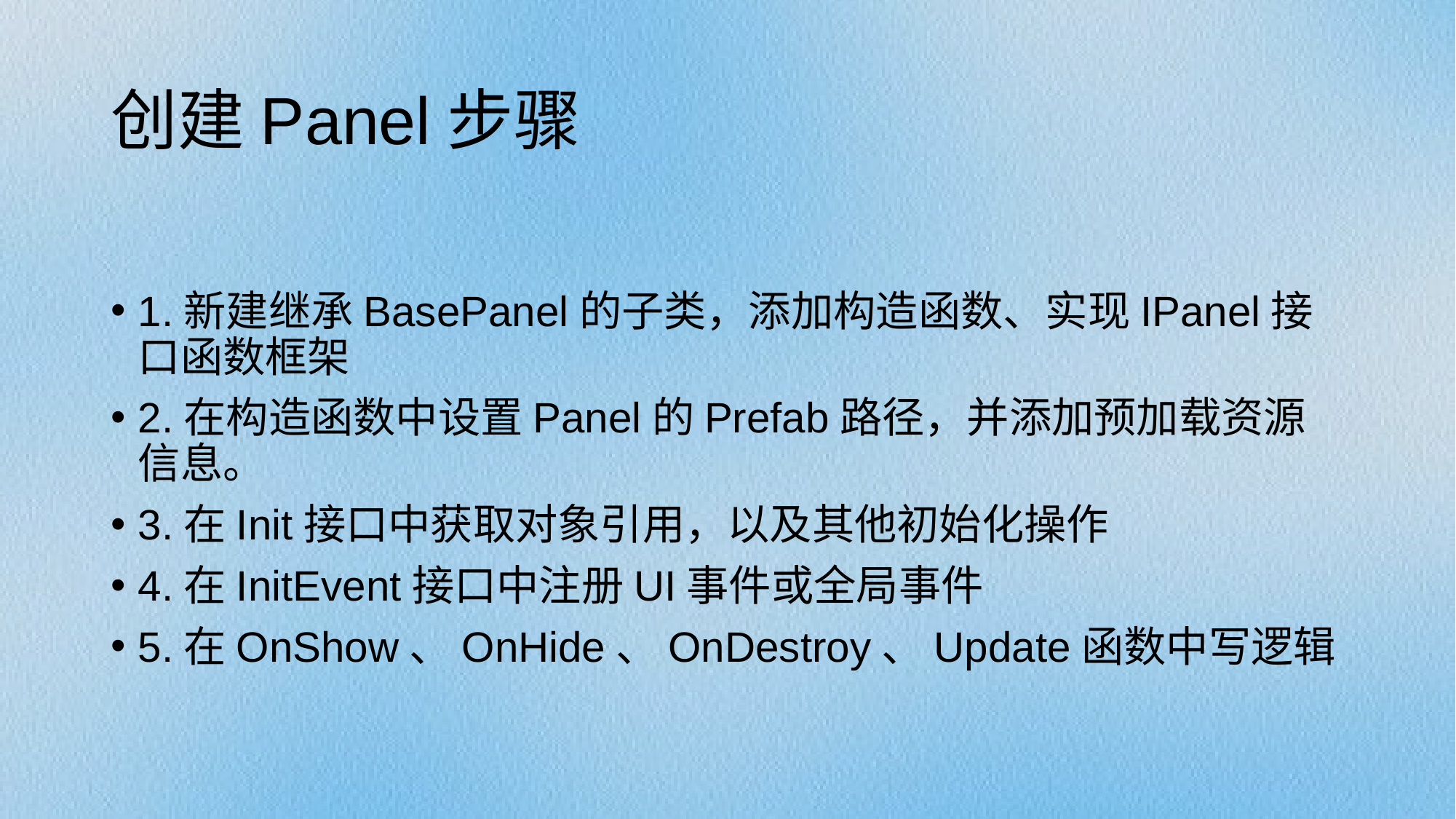

# 创建Panel步骤

1.新建继承BasePanel的子类，添加构造函数、实现IPanel接口函数框架
2.在构造函数中设置Panel的Prefab路径，并添加预加载资源信息。
3.在Init接口中获取对象引用，以及其他初始化操作
4.在InitEvent接口中注册UI事件或全局事件
5.在OnShow、OnHide、OnDestroy、Update函数中写逻辑